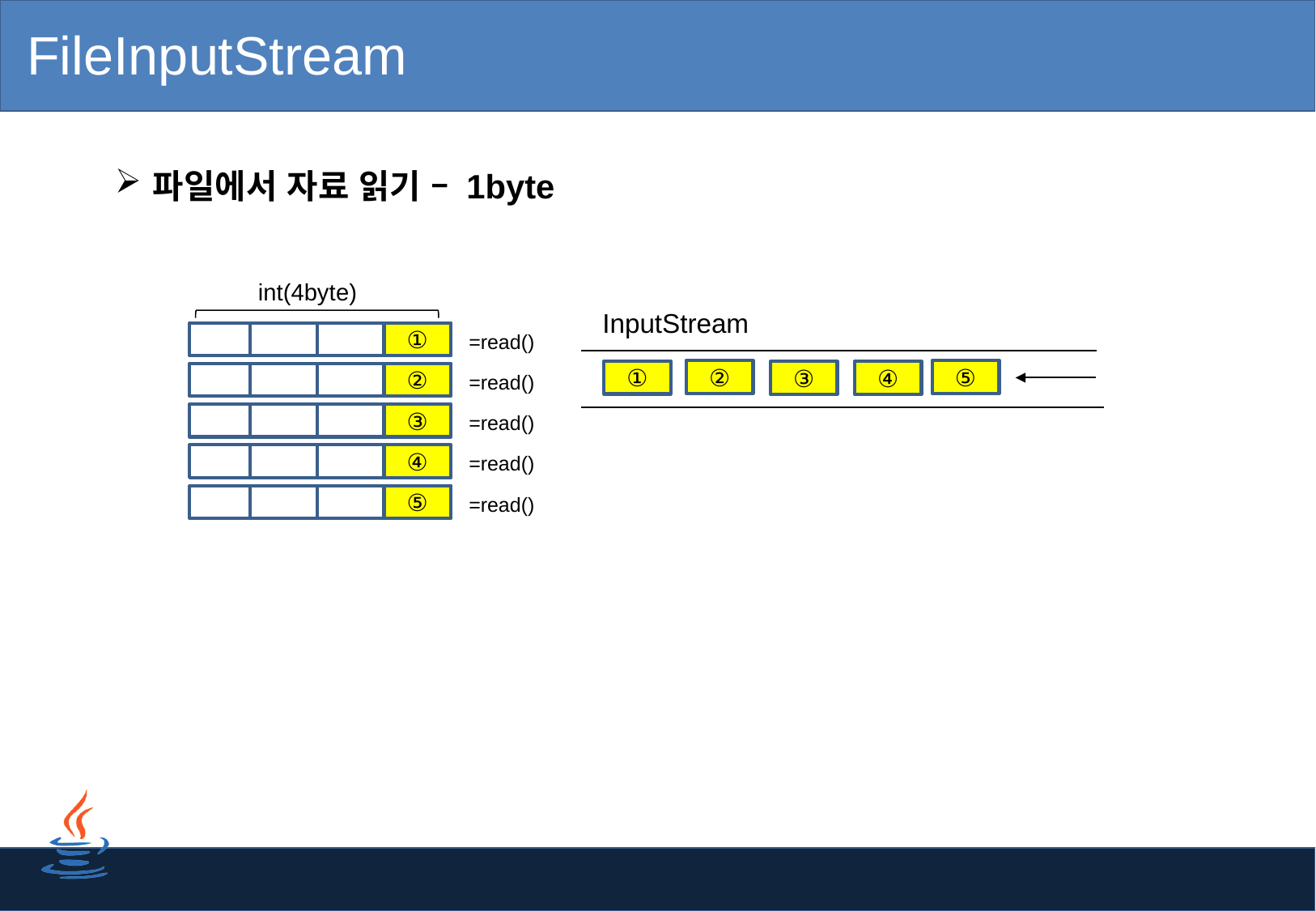

FileInputStream
파일에서 자료 읽기 – 1byte

int(4byte)
InputStream
=read()

①

⑤
②
①
④
③

②
=read()

=read()

③

=read()

④
=read()

⑤